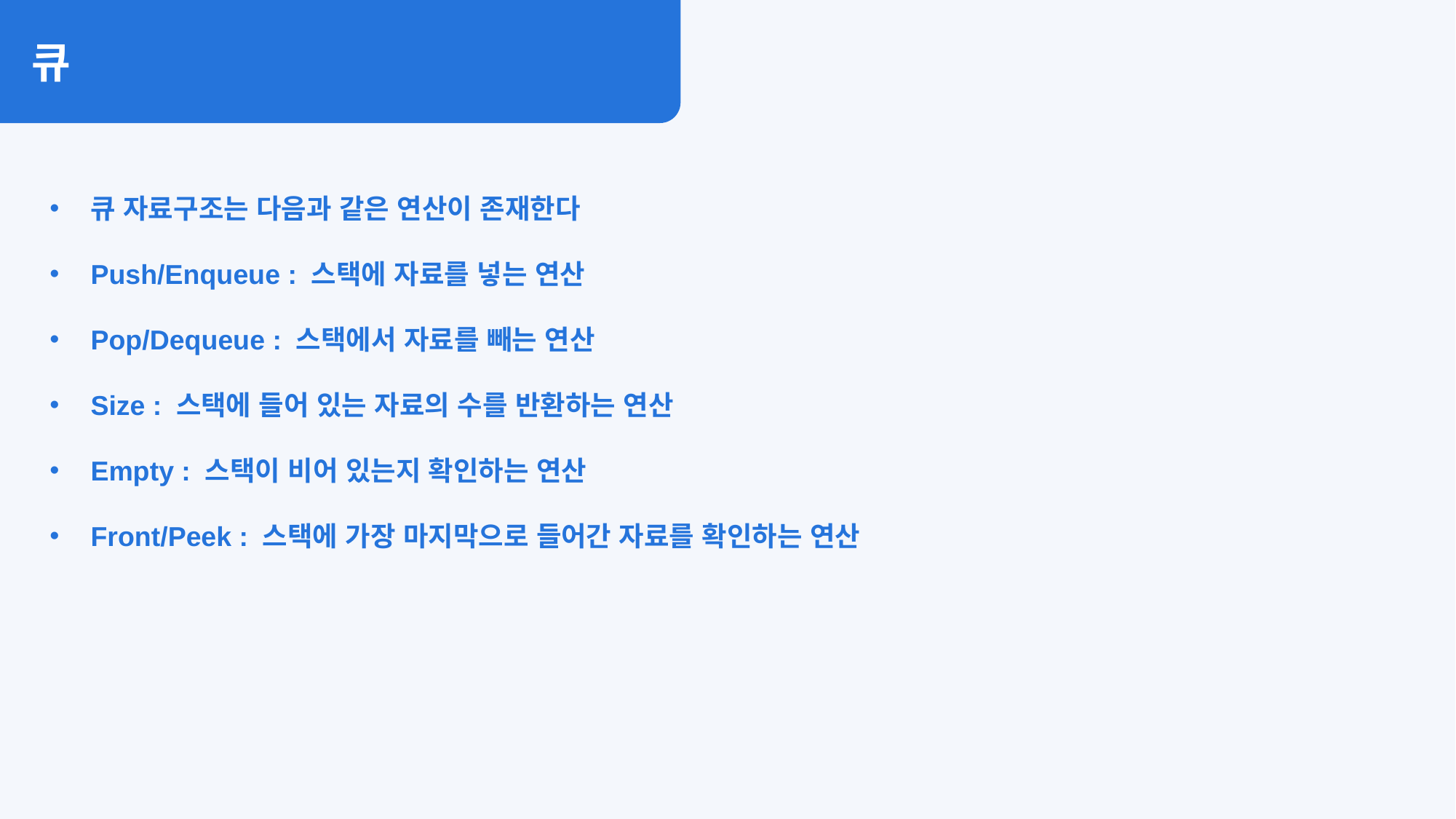

큐
큐 자료구조는 다음과 같은 연산이 존재한다
Push/Enqueue : 스택에 자료를 넣는 연산
Pop/Dequeue : 스택에서 자료를 빼는 연산
Size : 스택에 들어 있는 자료의 수를 반환하는 연산
Empty : 스택이 비어 있는지 확인하는 연산
Front/Peek : 스택에 가장 마지막으로 들어간 자료를 확인하는 연산